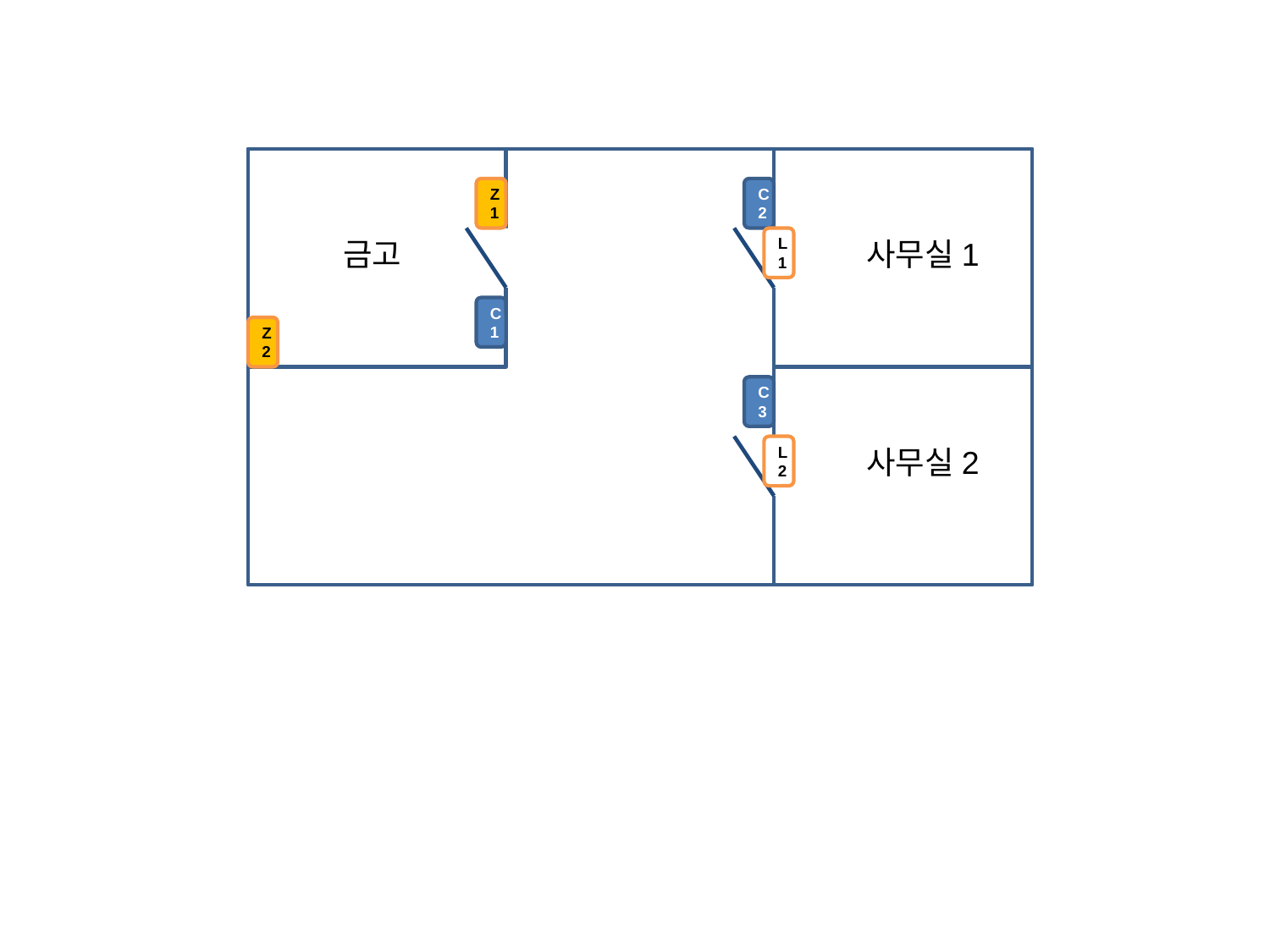

Z1
C2
금고

L1
사무실1
C1
Z2

C3

L2
사무실2